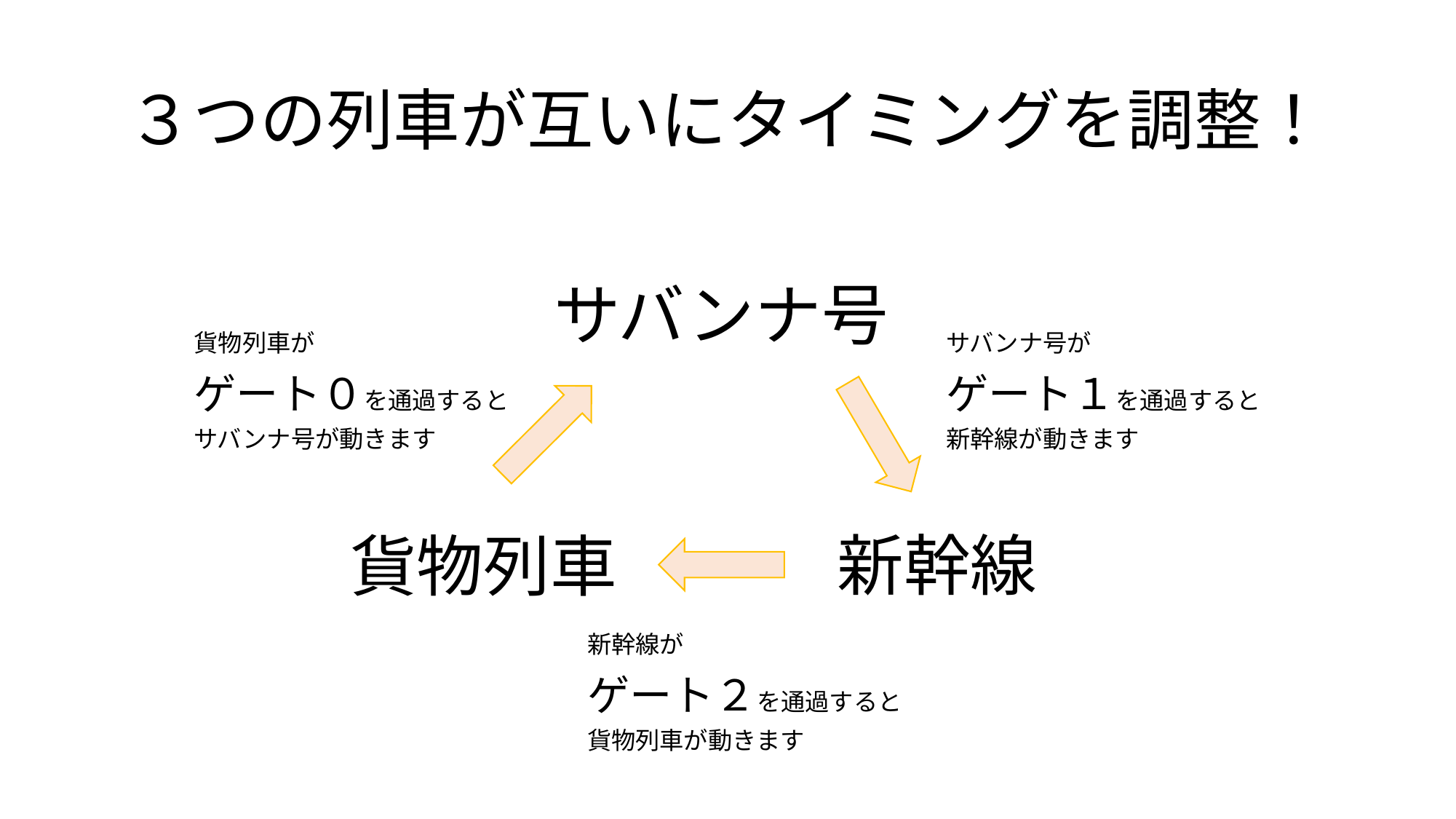

# ３つの列車が互いにタイミングを調整！
サバンナ号
貨物列車が
ゲート０を通過すると
サバンナ号が動きます
サバンナ号が
ゲート１を通過すると
新幹線が動きます

新幹線
貨物列車

新幹線が
ゲート２を通過すると
貨物列車が動きます